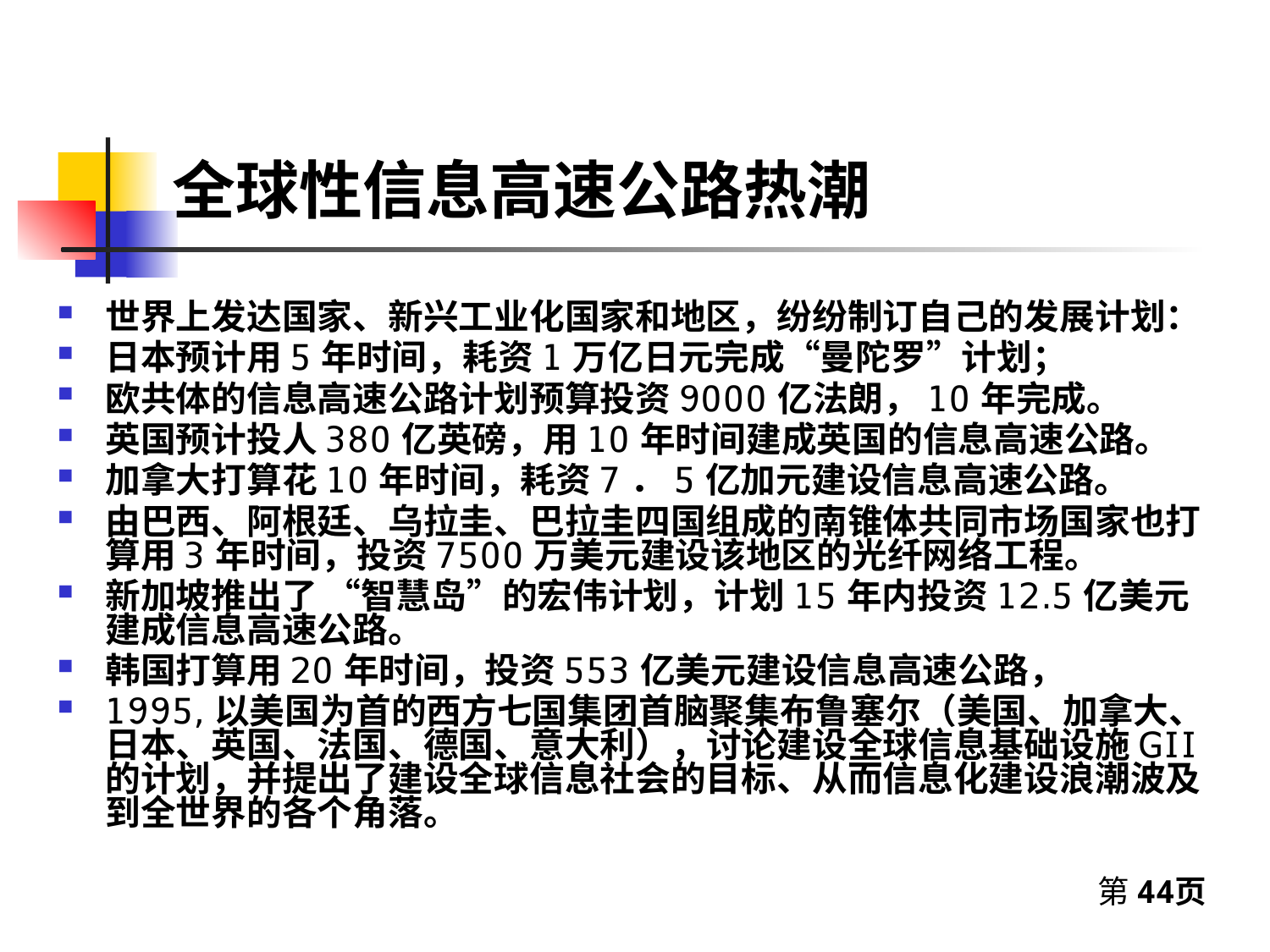

# 全球性信息高速公路热潮
世界上发达国家、新兴工业化国家和地区，纷纷制订自己的发展计划：
日本预计用5年时间，耗资1万亿日元完成“曼陀罗”计划；
欧共体的信息高速公路计划预算投资9000亿法朗，10年完成。
英国预计投人380亿英磅，用10年时间建成英国的信息高速公路。
加拿大打算花10年时间，耗资7．5亿加元建设信息高速公路。
由巴西、阿根廷、乌拉圭、巴拉圭四国组成的南锥体共同市场国家也打算用3年时间，投资7500万美元建设该地区的光纤网络工程。
新加坡推出了 “智慧岛”的宏伟计划，计划15年内投资12.5亿美元建成信息高速公路。
韩国打算用20年时间，投资553亿美元建设信息高速公路，
1995,以美国为首的西方七国集团首脑聚集布鲁塞尔（美国、加拿大、日本、英国、法国、德国、意大利），讨论建设全球信息基础设施GII的计划，并提出了建设全球信息社会的目标、从而信息化建设浪潮波及到全世界的各个角落。